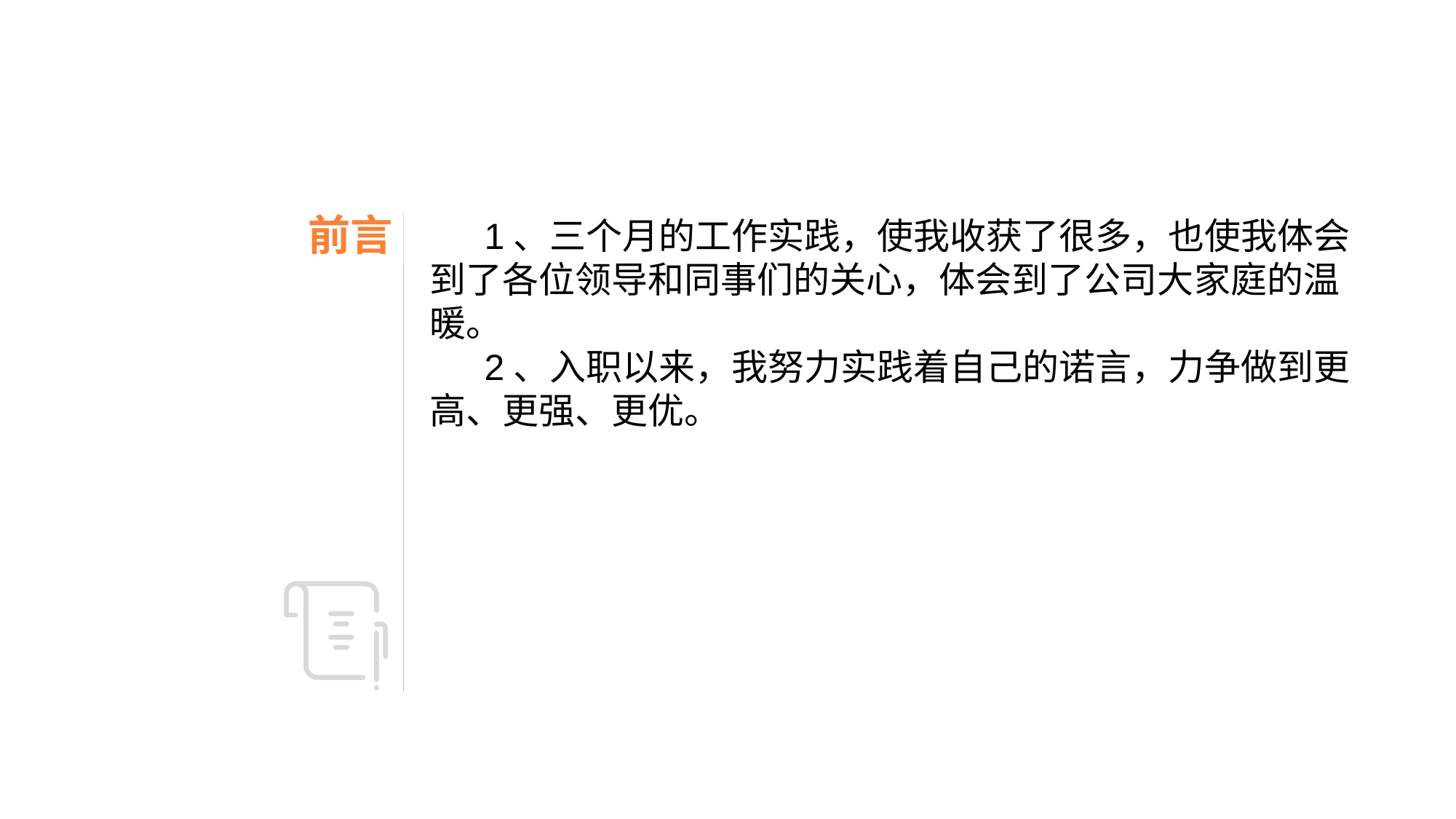

前言
1、三个月的工作实践，使我收获了很多，也使我体会到了各位领导和同事们的关心，体会到了公司大家庭的温暖。
2、入职以来，我努力实践着自己的诺言，力争做到更高、更强、更优。